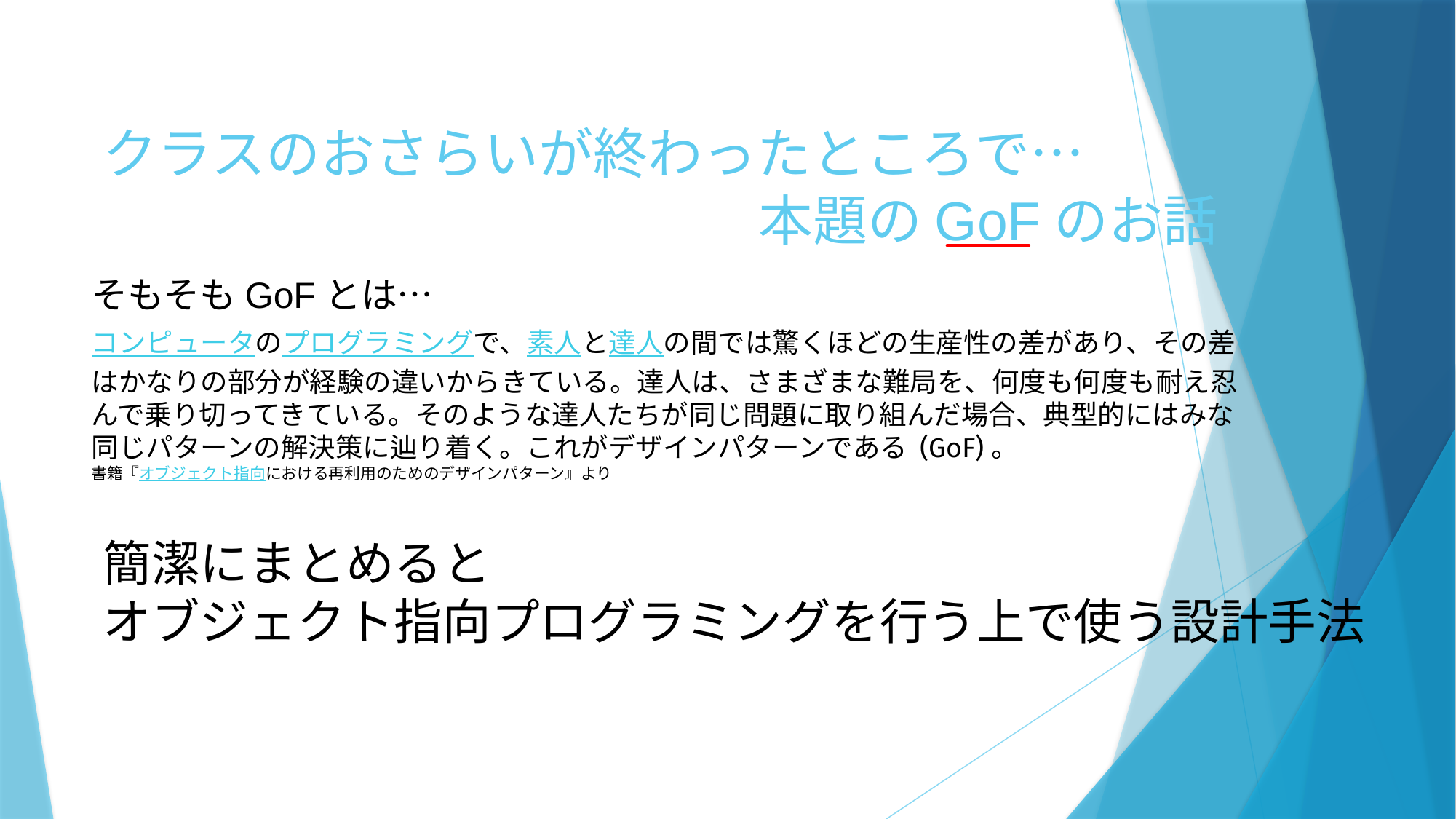

# クラスのおさらいが終わったところで…
本題のGoFのお話
そもそもGoFとは…
コンピュータのプログラミングで、素人と達人の間では驚くほどの生産性の差があり、その差はかなりの部分が経験の違いからきている。達人は、さまざまな難局を、何度も何度も耐え忍んで乗り切ってきている。そのような達人たちが同じ問題に取り組んだ場合、典型的にはみな同じパターンの解決策に辿り着く。これがデザインパターンである (GoF)。
書籍『オブジェクト指向における再利用のためのデザインパターン』より
簡潔にまとめると
オブジェクト指向プログラミングを行う上で使う設計手法